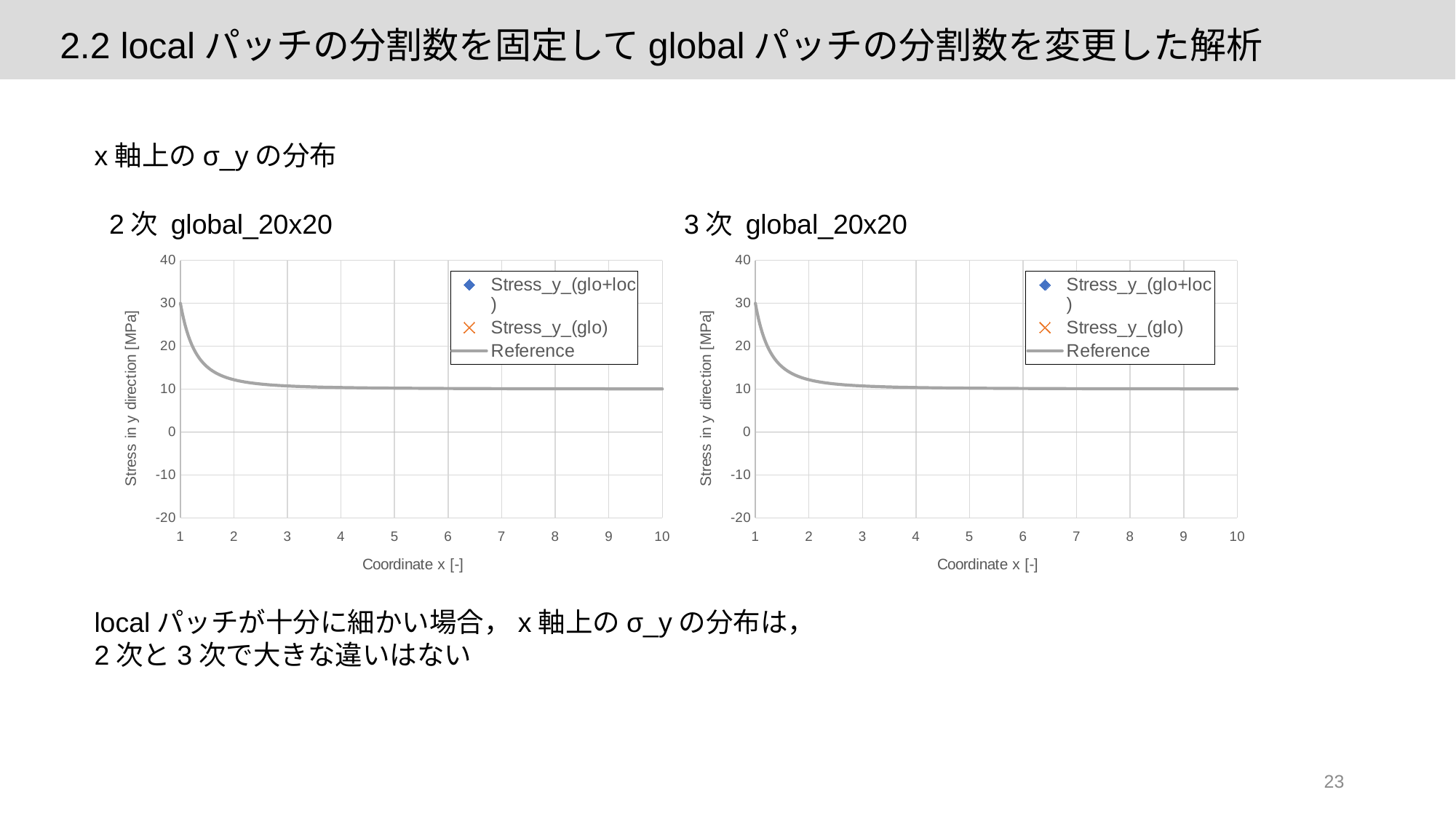

2.2 localパッチの分割数を固定してglobalパッチの分割数を変更した解析

x軸上のσ_yの分布
2次 global_20x20
3次 global_20x20

### Chart

| Category |  |  |  |
|---|---|---|---|

### Chart

| Category |  |  |  |
|---|---|---|---|
localパッチが十分に細かい場合，x軸上のσ_yの分布は，
2次と3次で大きな違いはない
23